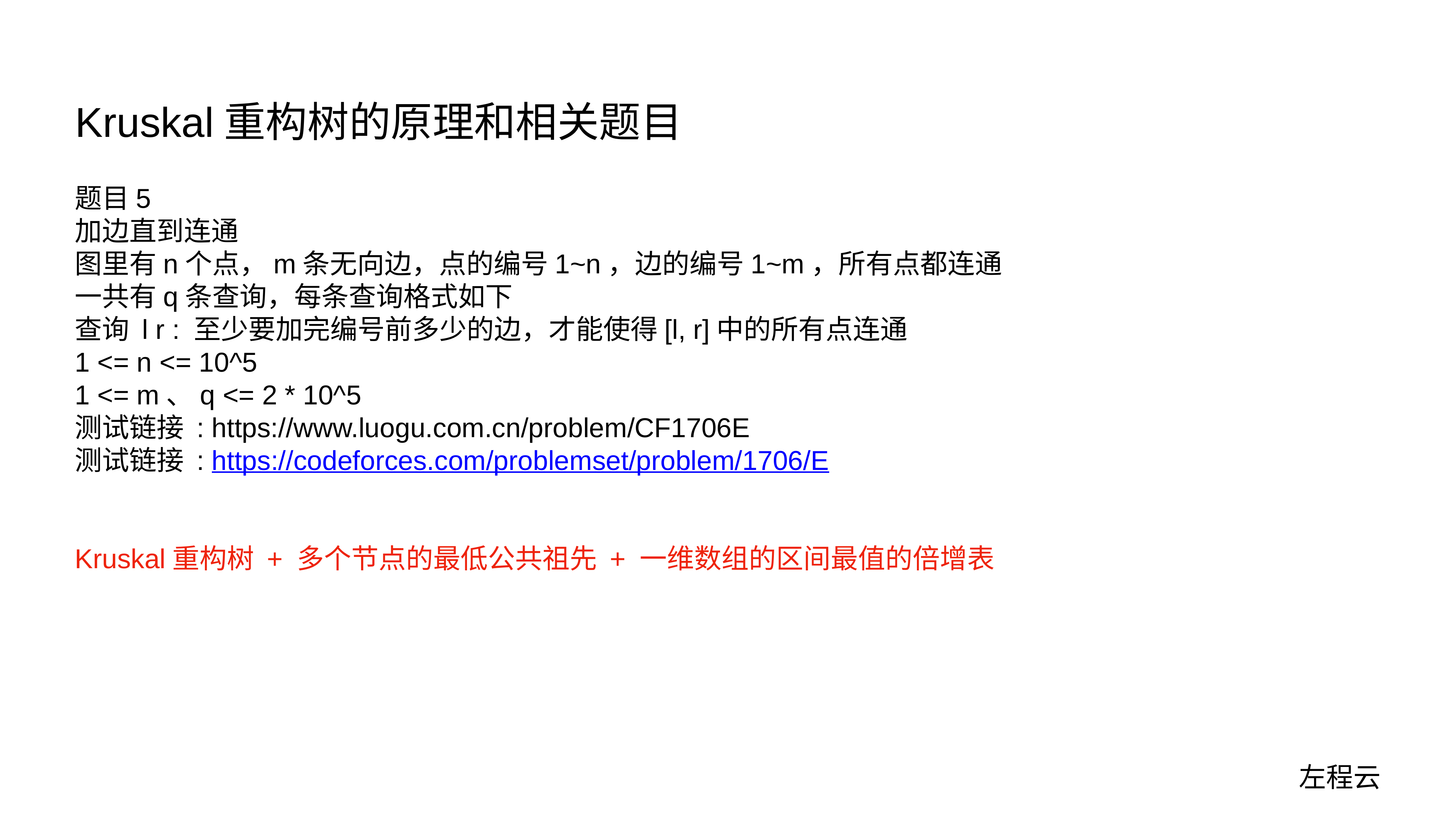

# Kruskal重构树的原理和相关题目
题目5
加边直到连通
图里有n个点，m条无向边，点的编号1~n，边的编号1~m，所有点都连通
一共有q条查询，每条查询格式如下
查询 l r : 至少要加完编号前多少的边，才能使得[l, r]中的所有点连通
1 <= n <= 10^5
1 <= m、q <= 2 * 10^5
测试链接 : https://www.luogu.com.cn/problem/CF1706E
测试链接 : https://codeforces.com/problemset/problem/1706/E

Kruskal重构树 + 多个节点的最低公共祖先 + 一维数组的区间最值的倍增表
左程云